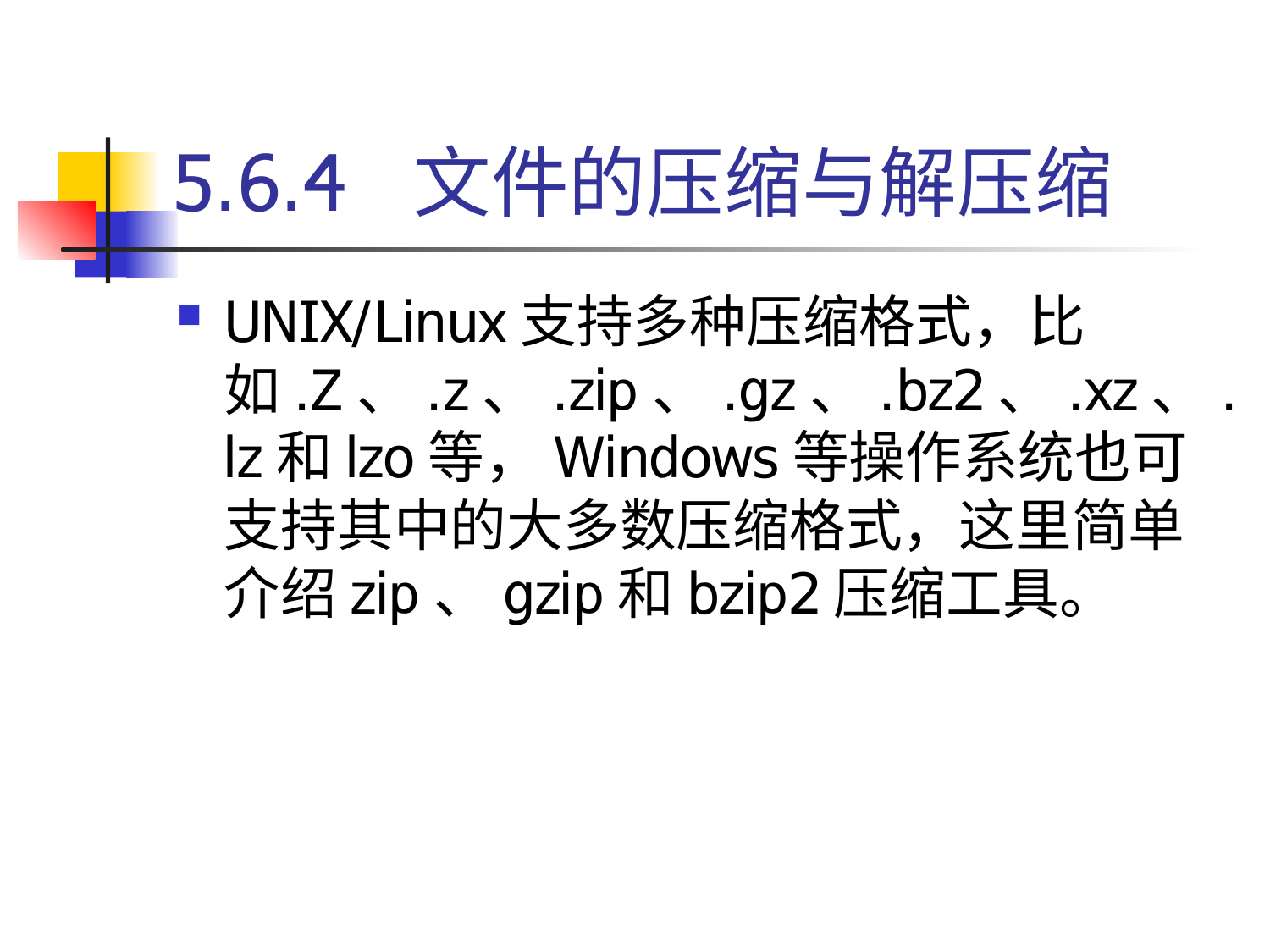

# 5.6.4  文件的压缩与解压缩
UNIX/Linux支持多种压缩格式，比如.Z、.z、.zip、.gz、.bz2、.xz、.lz和lzo等，Windows等操作系统也可支持其中的大多数压缩格式，这里简单介绍zip、gzip和bzip2压缩工具。